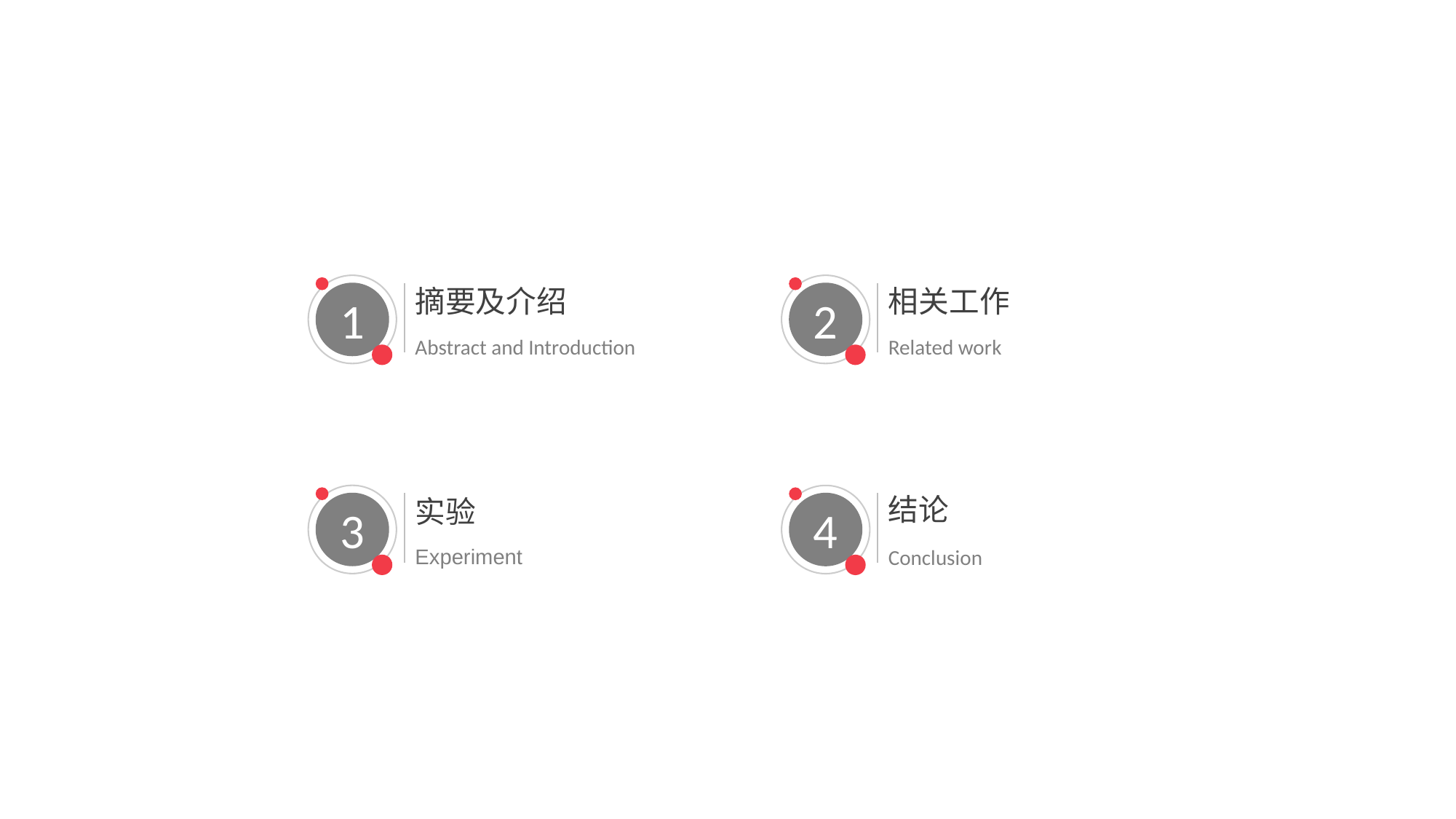

1

摘要及介绍
Abstract and Introduction

2

相关工作
Related work

3

实验
Experiment

4

结论
Conclusion